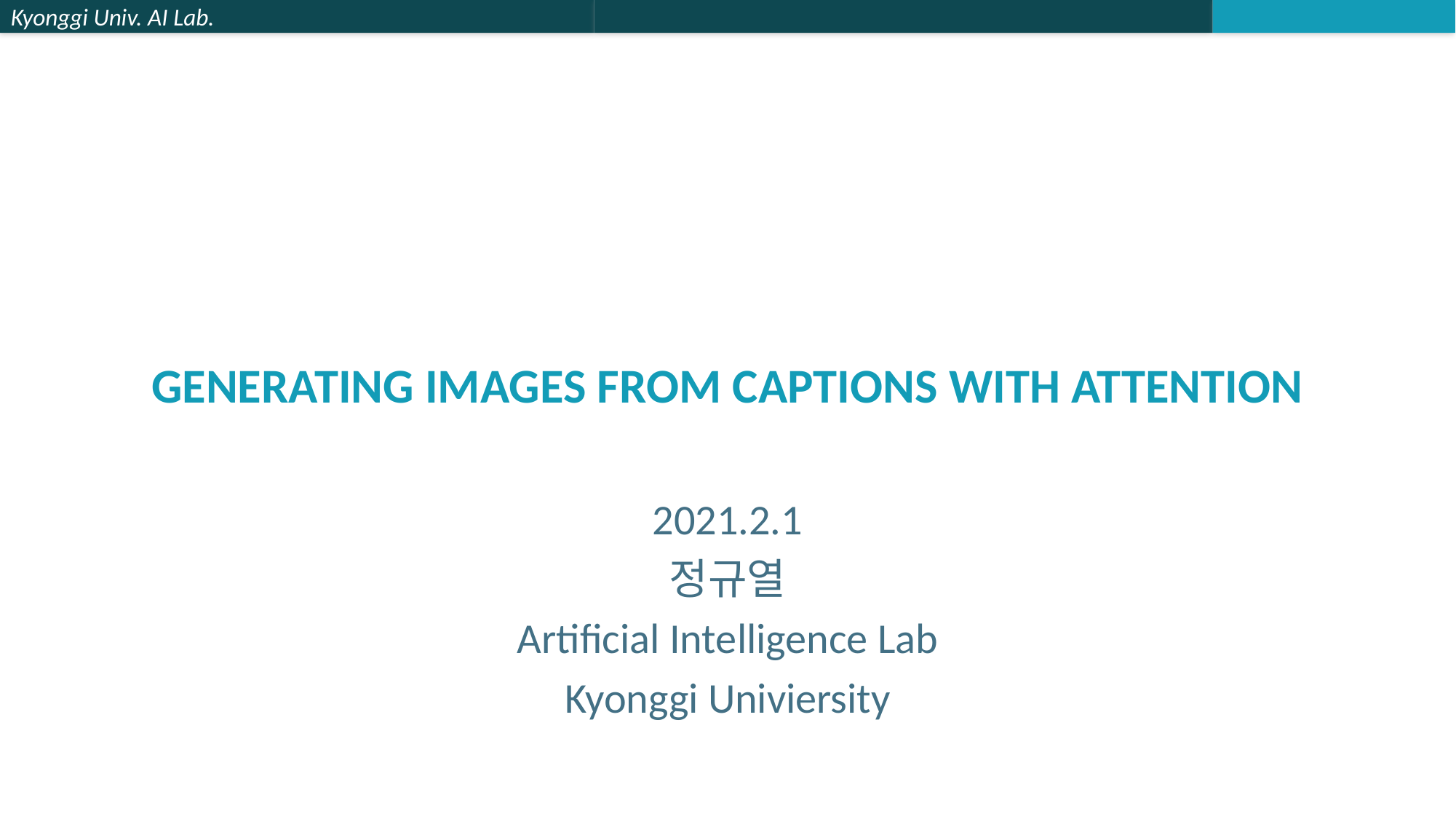

# GENERATING IMAGES FROM CAPTIONS WITH ATTENTION
2021.2.1
정규열
Artificial Intelligence Lab
Kyonggi Univiersity